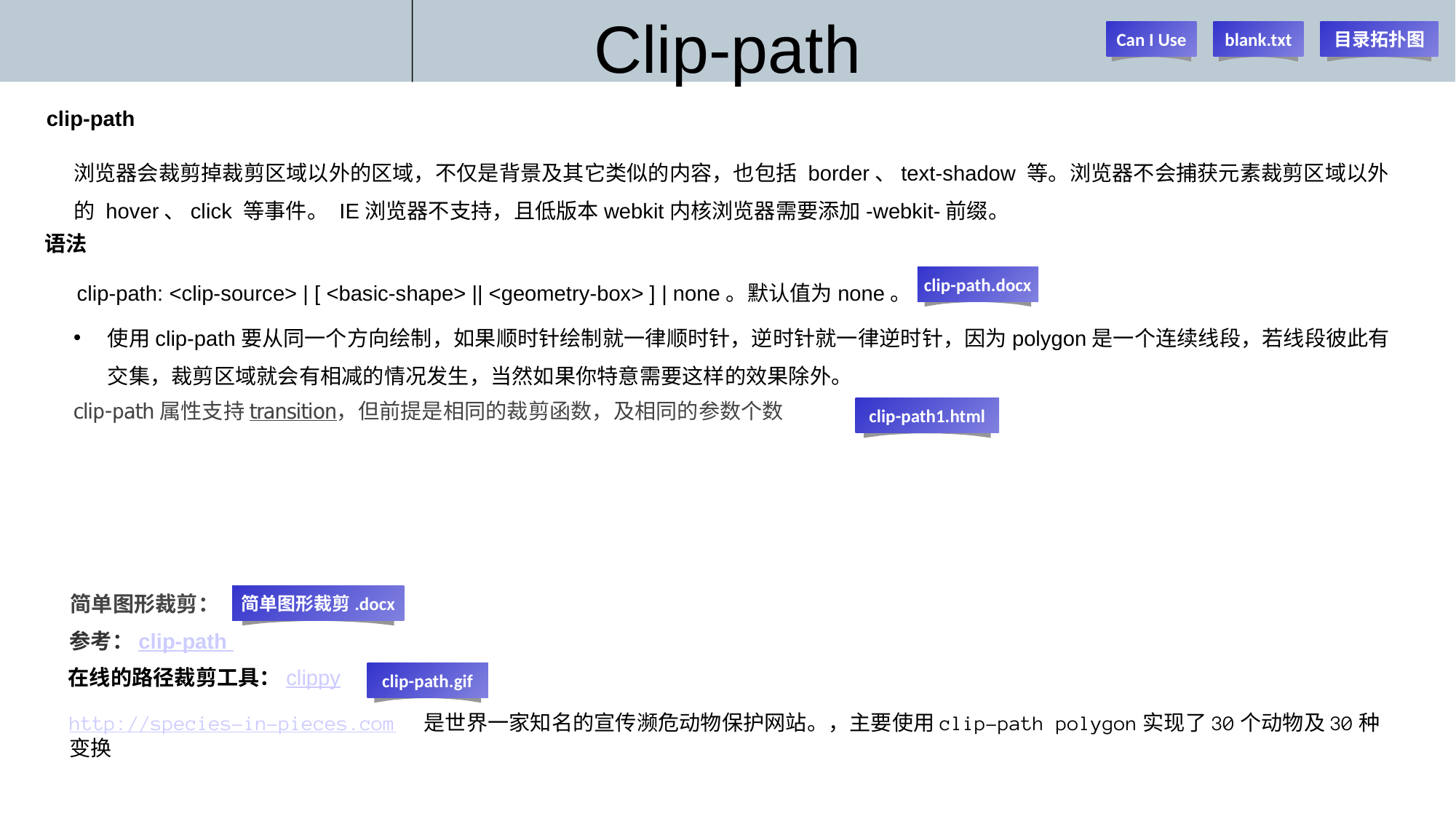

# Clip-path
Can I Use

blank.txt

目录拓扑图

clip-path
浏览器会裁剪掉裁剪区域以外的区域，不仅是背景及其它类似的内容，也包括 border、text-shadow 等。浏览器不会捕获元素裁剪区域以外的 hover、click 等事件。 IE浏览器不支持，且低版本webkit内核浏览器需要添加-webkit-前缀。
语法
clip-path: <clip-source> | [ <basic-shape> || <geometry-box> ] | none。默认值为none。
clip-path.docx

使用clip-path要从同一个方向绘制，如果顺时针绘制就一律顺时针，逆时针就一律逆时针，因为polygon是一个连续线段，若线段彼此有交集，裁剪区域就会有相减的情况发生，当然如果你特意需要这样的效果除外。
clip-path属性支持transition，但前提是相同的裁剪函数，及相同的参数个数
clip-path1.html

简单图形裁剪：
简单图形裁剪.docx

参考：clip-path
在线的路径裁剪工具：clippy
clip-path.gif

http://species-in-pieces.com  是世界一家知名的宣传濒危动物保护网站。，主要使用clip-path polygon实现了30个动物及30种变换